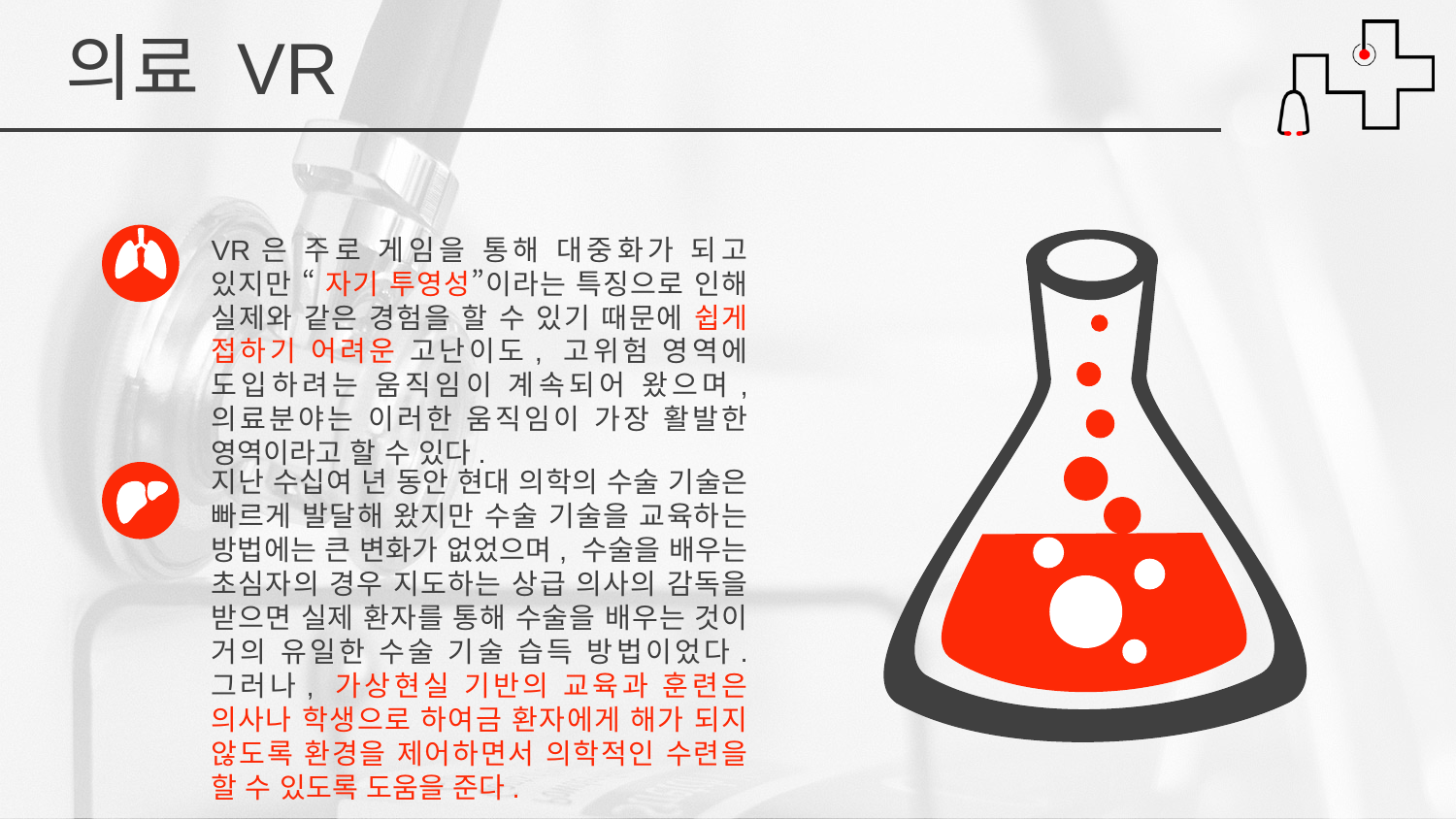

의료 VR

VR은 주로 게임을 통해 대중화가 되고 있지만 “ 자기 투영성”이라는 특징으로 인해 실제와 같은 경험을 할 수 있기 때문에 쉽게 접하기 어려운 고난이도, 고위험 영역에 도입하려는 움직임이 계속되어 왔으며, 의료분야는 이러한 움직임이 가장 활발한 영역이라고 할 수 있다.

지난 수십여 년 동안 현대 의학의 수술 기술은 빠르게 발달해 왔지만 수술 기술을 교육하는 방법에는 큰 변화가 없었으며, 수술을 배우는 초심자의 경우 지도하는 상급 의사의 감독을 받으면 실제 환자를 통해 수술을 배우는 것이 거의 유일한 수술 기술 습득 방법이었다. 그러나, 가상현실 기반의 교육과 훈련은 의사나 학생으로 하여금 환자에게 해가 되지 않도록 환경을 제어하면서 의학적인 수련을 할 수 있도록 도움을 준다.